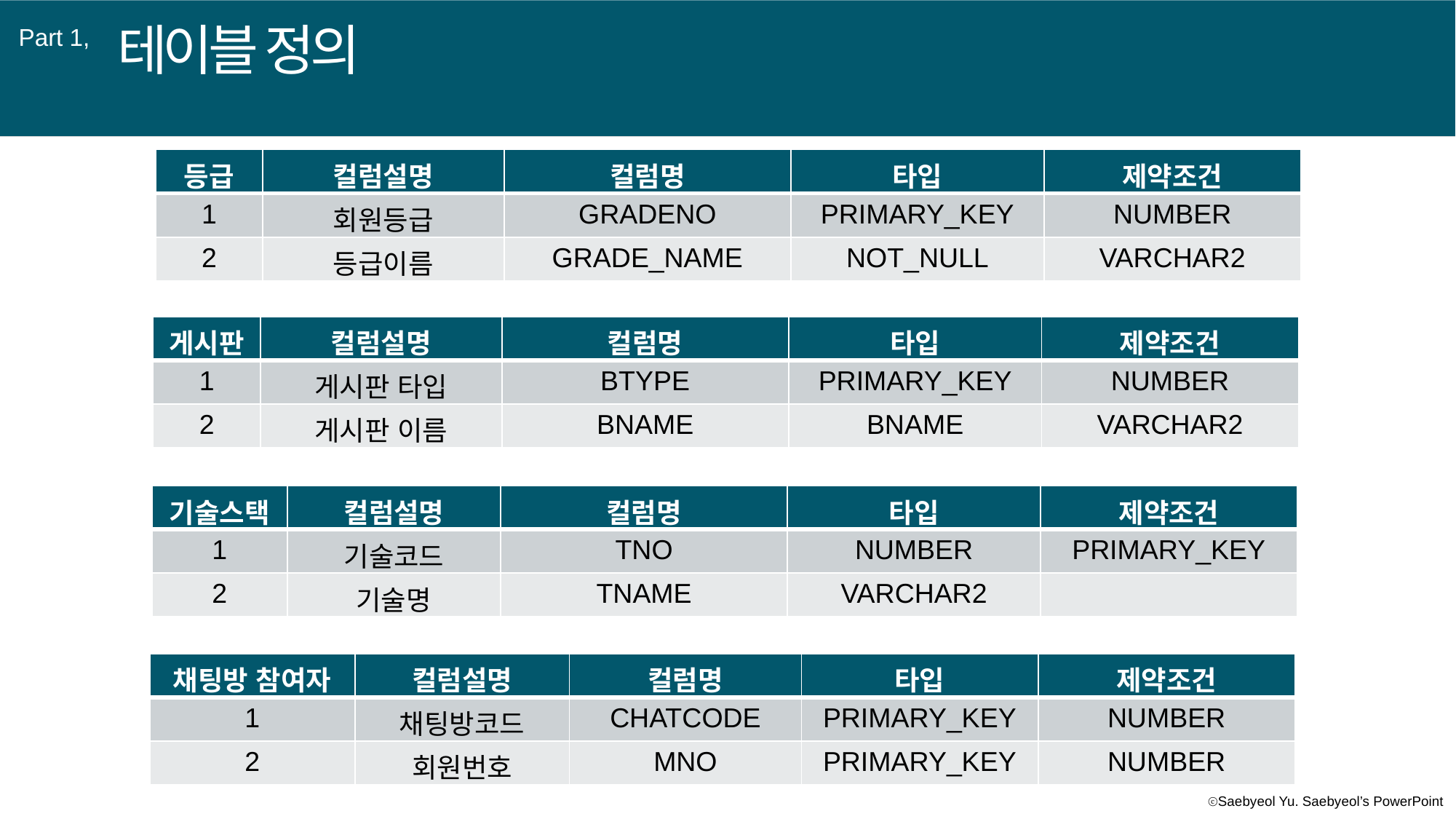

테이블 정의
Part 1,
| 등급 | 컬럼설명 | 컬럼명 | 타입 | 제약조건 |
| --- | --- | --- | --- | --- |
| 1 | 회원등급 | GRADENO | PRIMARY\_KEY | NUMBER |
| 2 | 등급이름 | GRADE\_NAME | NOT\_NULL | VARCHAR2 |
1
| 게시판 | 컬럼설명 | 컬럼명 | 타입 | 제약조건 |
| --- | --- | --- | --- | --- |
| 1 | 게시판 타입 | BTYPE | PRIMARY\_KEY | NUMBER |
| 2 | 게시판 이름 | BNAME | BNAME | VARCHAR2 |
| 기술스택 | 컬럼설명 | 컬럼명 | 타입 | 제약조건 |
| --- | --- | --- | --- | --- |
| 1 | 기술코드 | TNO | NUMBER | PRIMARY\_KEY |
| 2 | 기술명 | TNAME | VARCHAR2 |  |
| 채팅방 참여자 | 컬럼설명 | 컬럼명 | 타입 | 제약조건 |
| --- | --- | --- | --- | --- |
| 1 | 채팅방코드 | CHATCODE | PRIMARY\_KEY | NUMBER |
| 2 | 회원번호 | MNO | PRIMARY\_KEY | NUMBER |